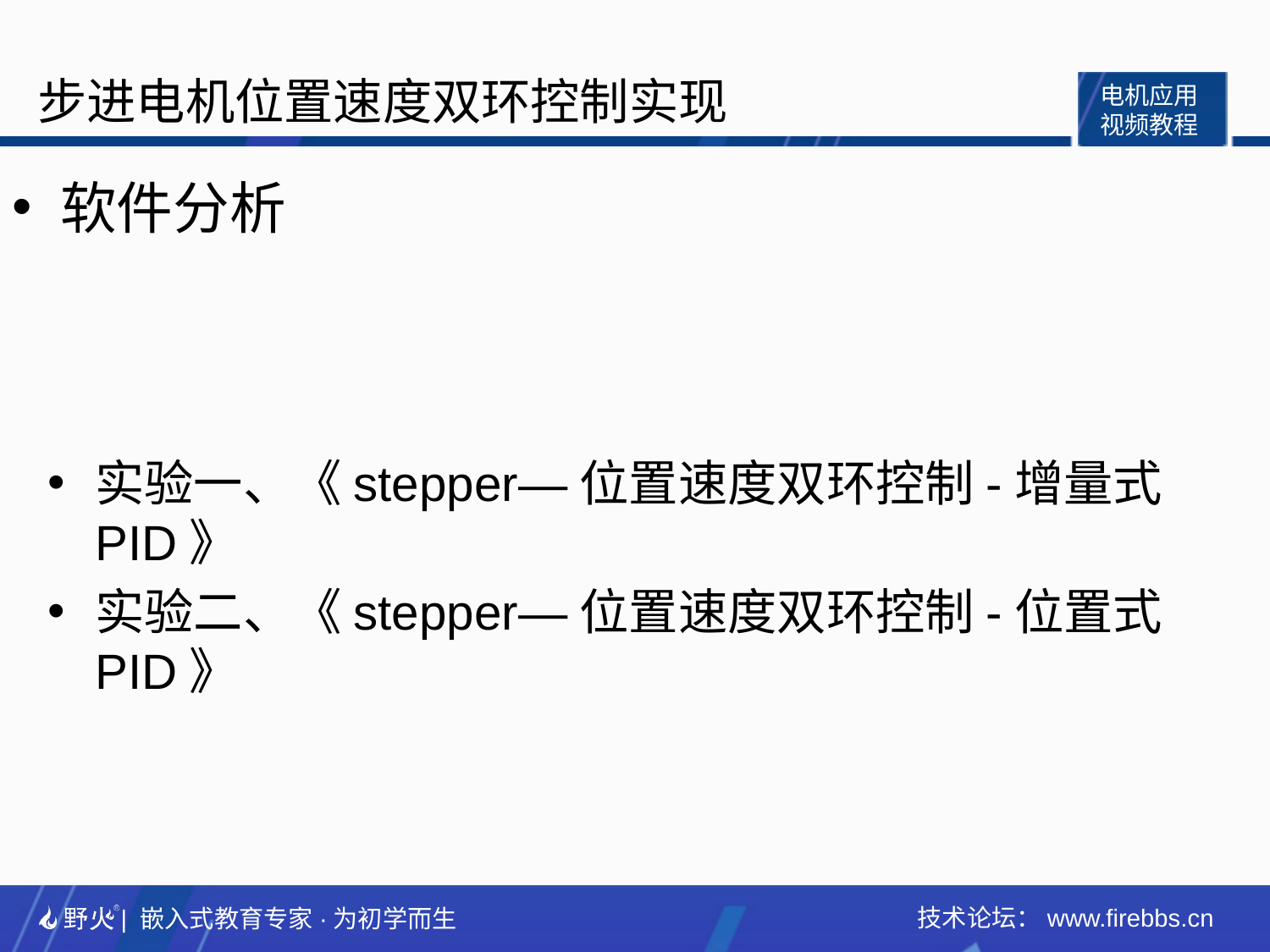

软件分析

实验一、《stepper—位置速度双环控制-增量式PID》
实验二、《stepper—位置速度双环控制-位置式PID》